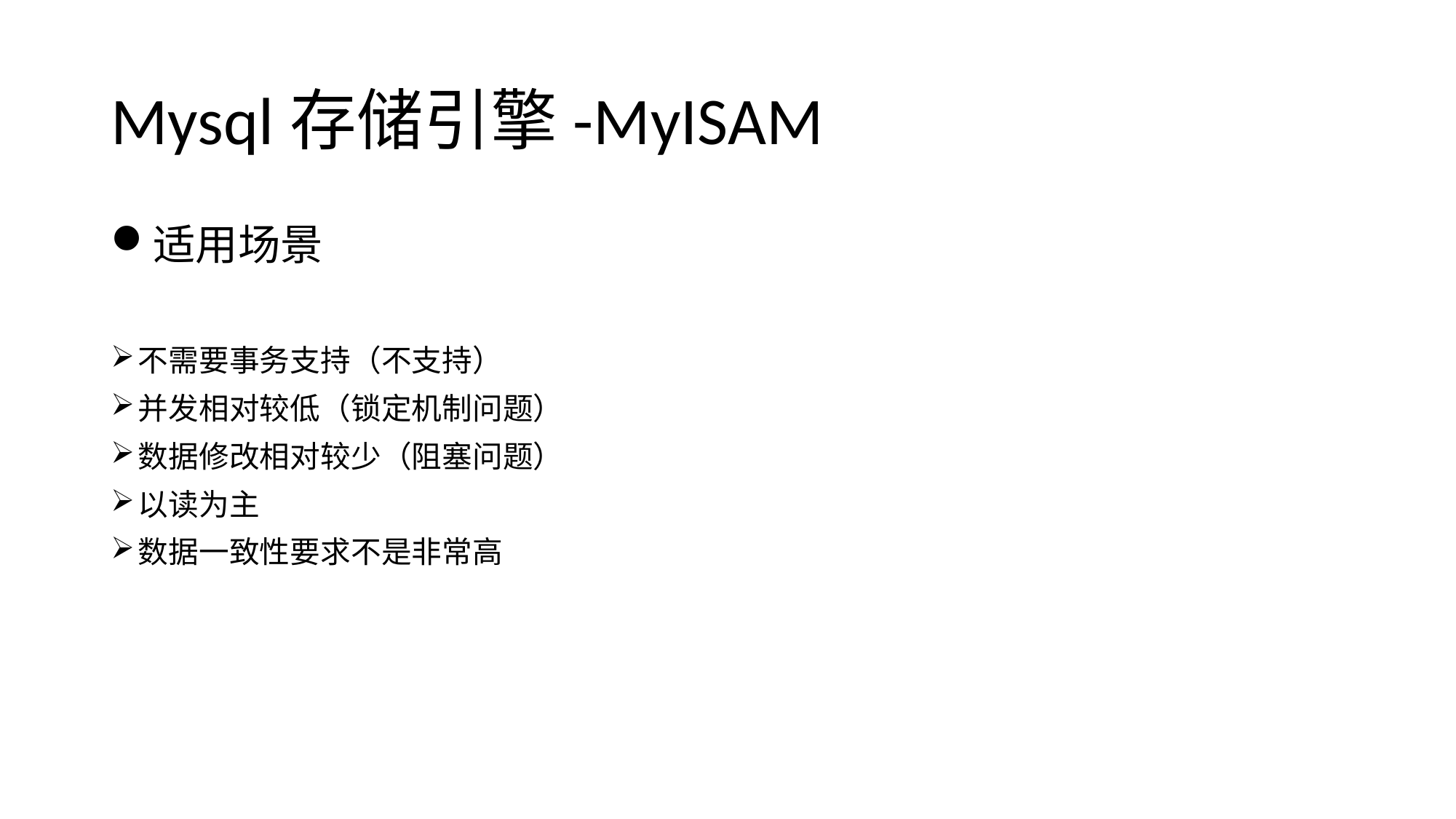

# Mysql存储引擎-MyISAM
适用场景

不需要事务支持（不支持）
并发相对较低（锁定机制问题）
数据修改相对较少（阻塞问题）
以读为主
数据一致性要求不是非常高